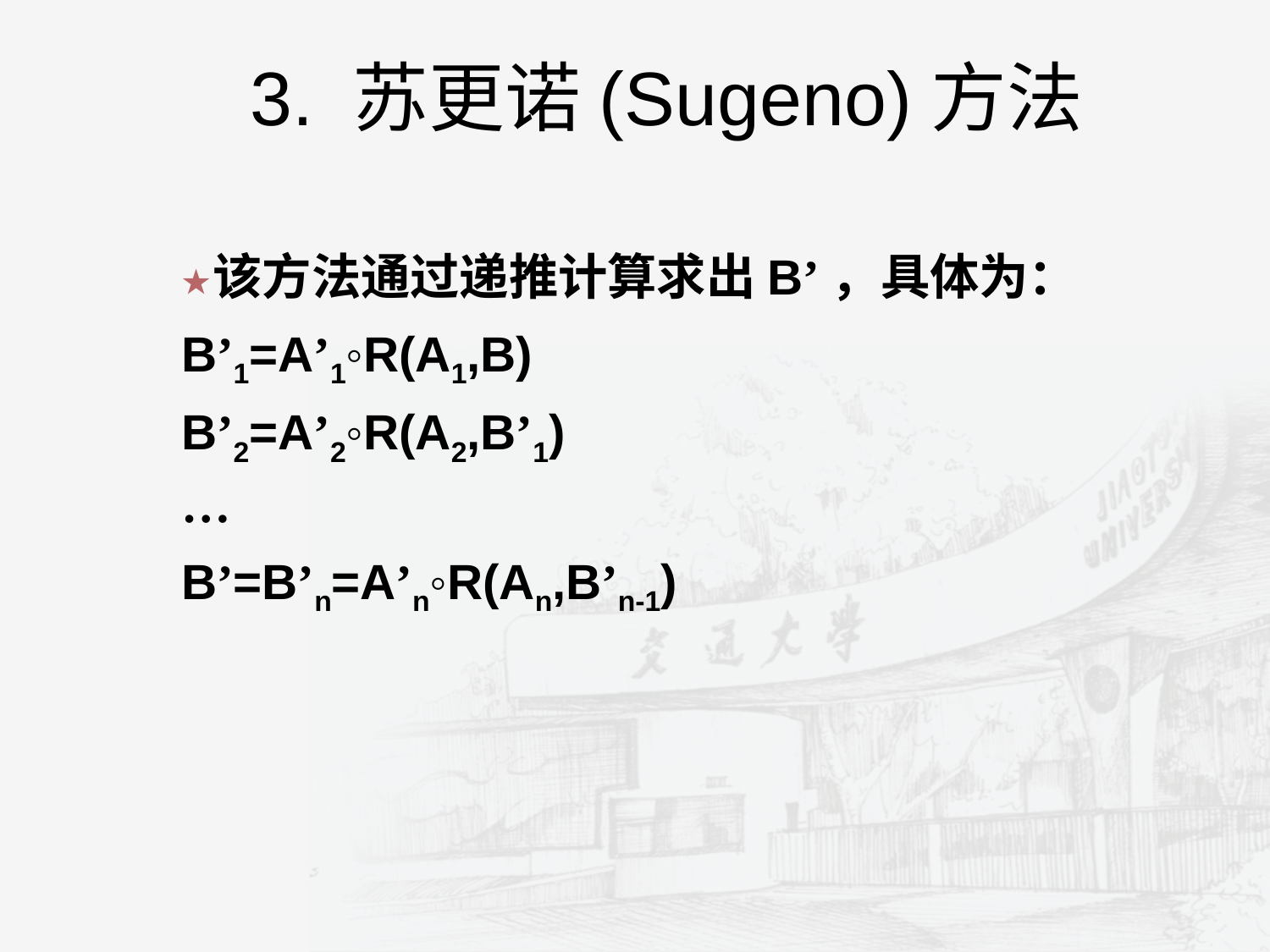

# 3. 苏更诺(Sugeno)方法
该方法通过递推计算求出B’，具体为：
B’1=A’1◦R(A1,B)
B’2=A’2◦R(A2,B’1)
…
B’=B’n=A’n◦R(An,B’n-1)

61